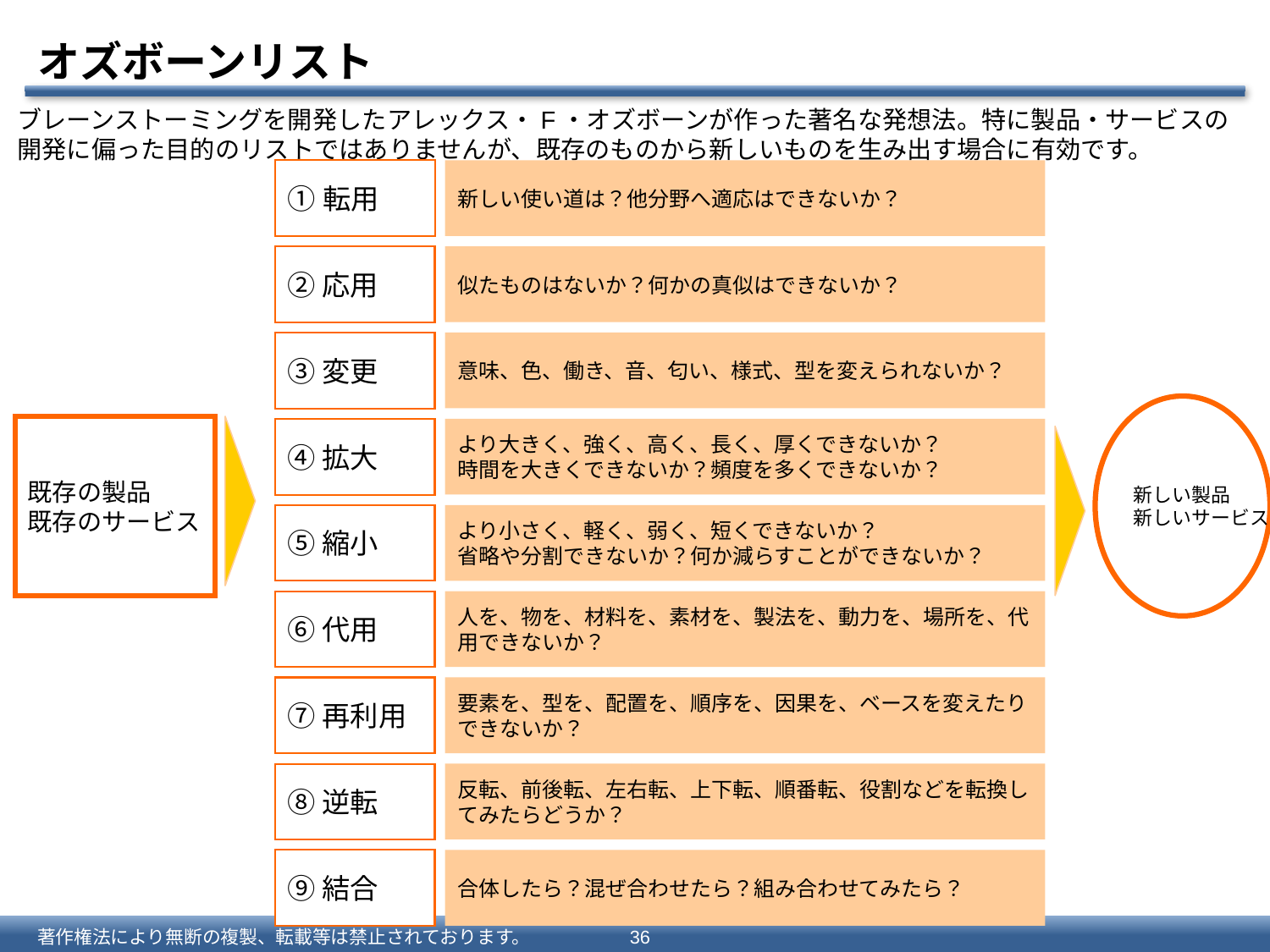

# オズボーンリスト
ブレーンストーミングを開発したアレックス・F・オズボーンが作った著名な発想法。特に製品・サービスの
開発に偏った目的のリストではありませんが、既存のものから新しいものを生み出す場合に有効です。
①転用
新しい使い道は？他分野へ適応はできないか？
②応用
似たものはないか？何かの真似はできないか？
③変更
意味、色、働き、音、匂い、様式、型を変えられないか？
新しい製品
新しいサービス
既存の製品
既存のサービス
より大きく、強く、高く、長く、厚くできないか？
時間を大きくできないか？頻度を多くできないか？
④拡大

⑤縮小
より小さく、軽く、弱く、短くできないか？
省略や分割できないか？何か減らすことができないか？
⑥代用
人を、物を、材料を、素材を、製法を、動力を、場所を、代用できないか？
⑦再利用
要素を、型を、配置を、順序を、因果を、ベースを変えたりできないか？
反転、前後転、左右転、上下転、順番転、役割などを転換してみたらどうか？
⑧逆転
⑨結合
合体したら？混ぜ合わせたら？組み合わせてみたら？